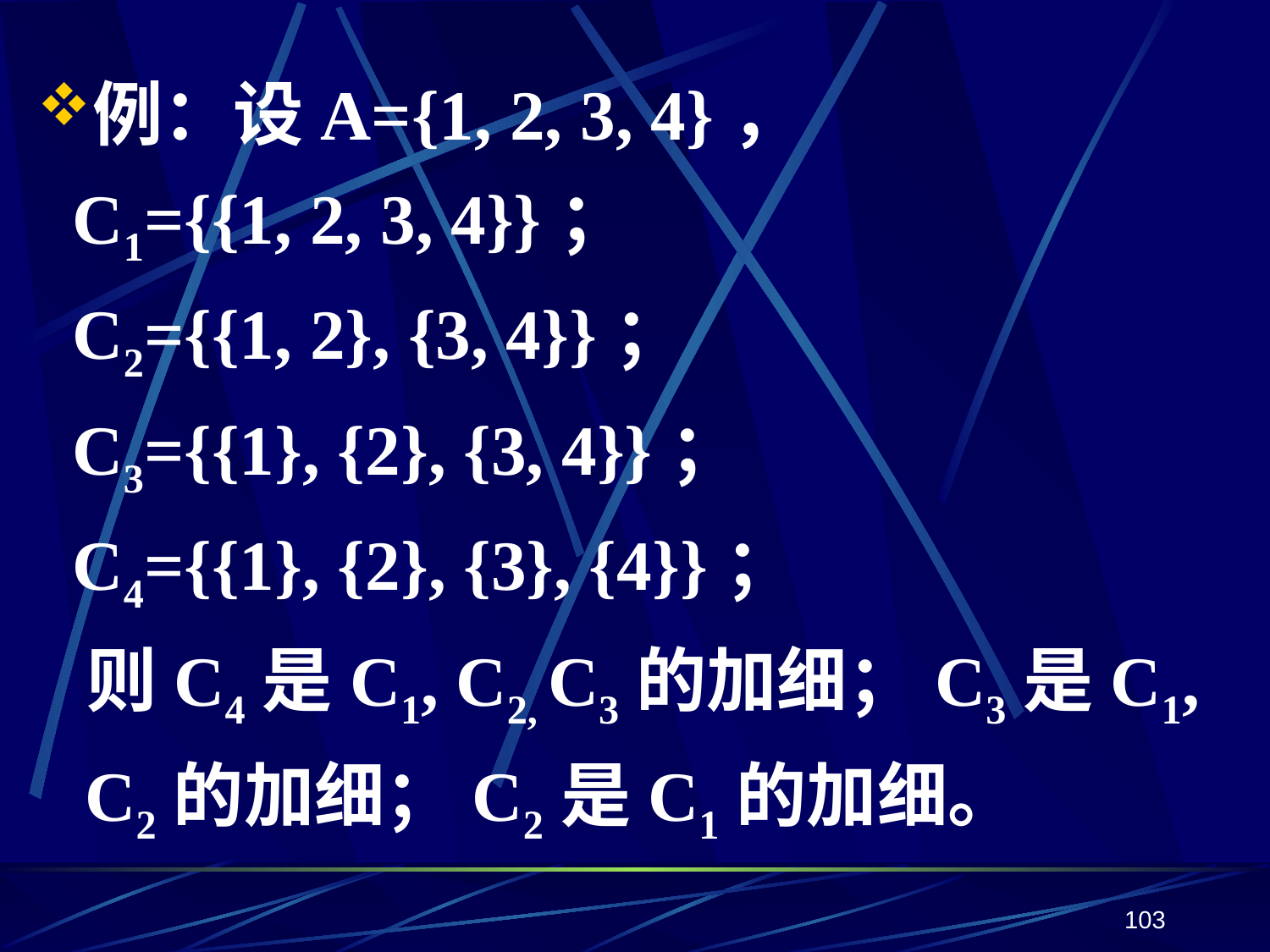

例：设A={1, 2, 3, 4}，
  C1={{1, 2, 3, 4}}；
  C2={{1, 2}, {3, 4}}；
  C3={{1}, {2}, {3, 4}}；
  C4={{1}, {2}, {3}, {4}}；
  则C4是C1, C2, C3的加细；C3是C1, C2的加细；C2是C1的加细。
103